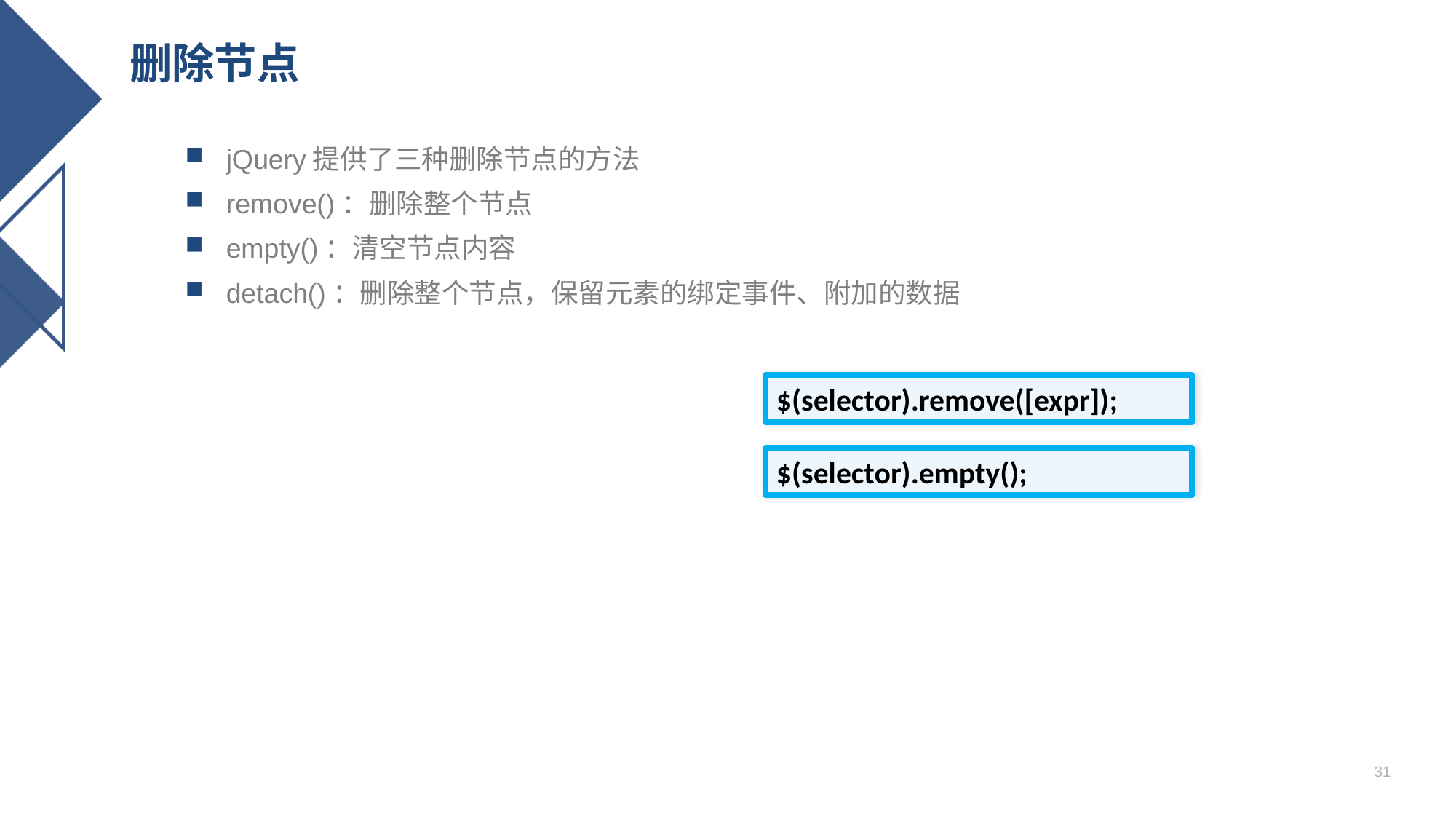

# 删除节点
jQuery提供了三种删除节点的方法
remove()：删除整个节点
empty()：清空节点内容
detach()：删除整个节点，保留元素的绑定事件、附加的数据
$(selector).remove([expr]);
$(selector).empty();
31